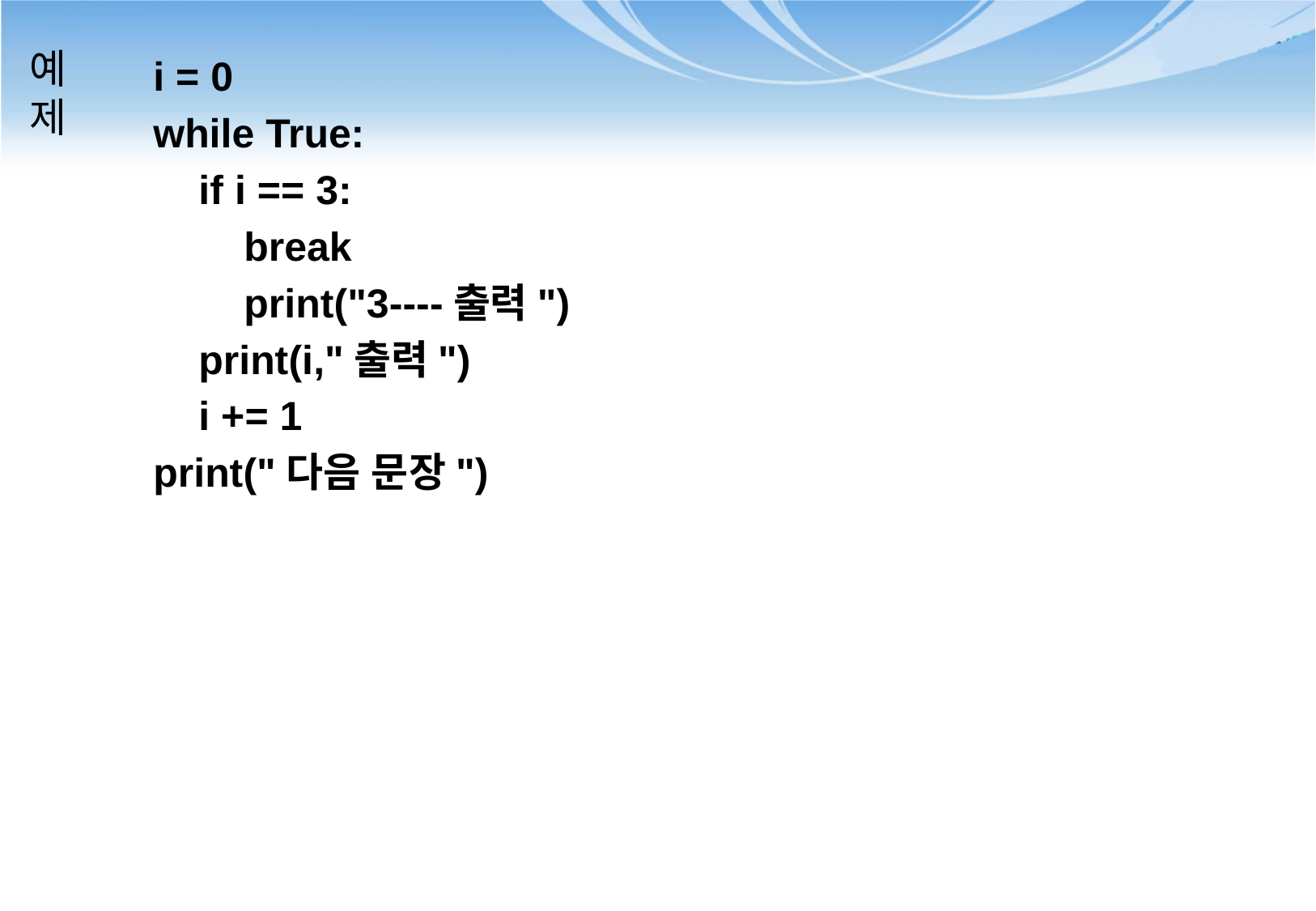

# 예 제
i = 0
while True:
    if i == 3:
        break
        print("3----출력")
    print(i,"출력")
    i += 1
print("다음 문장")